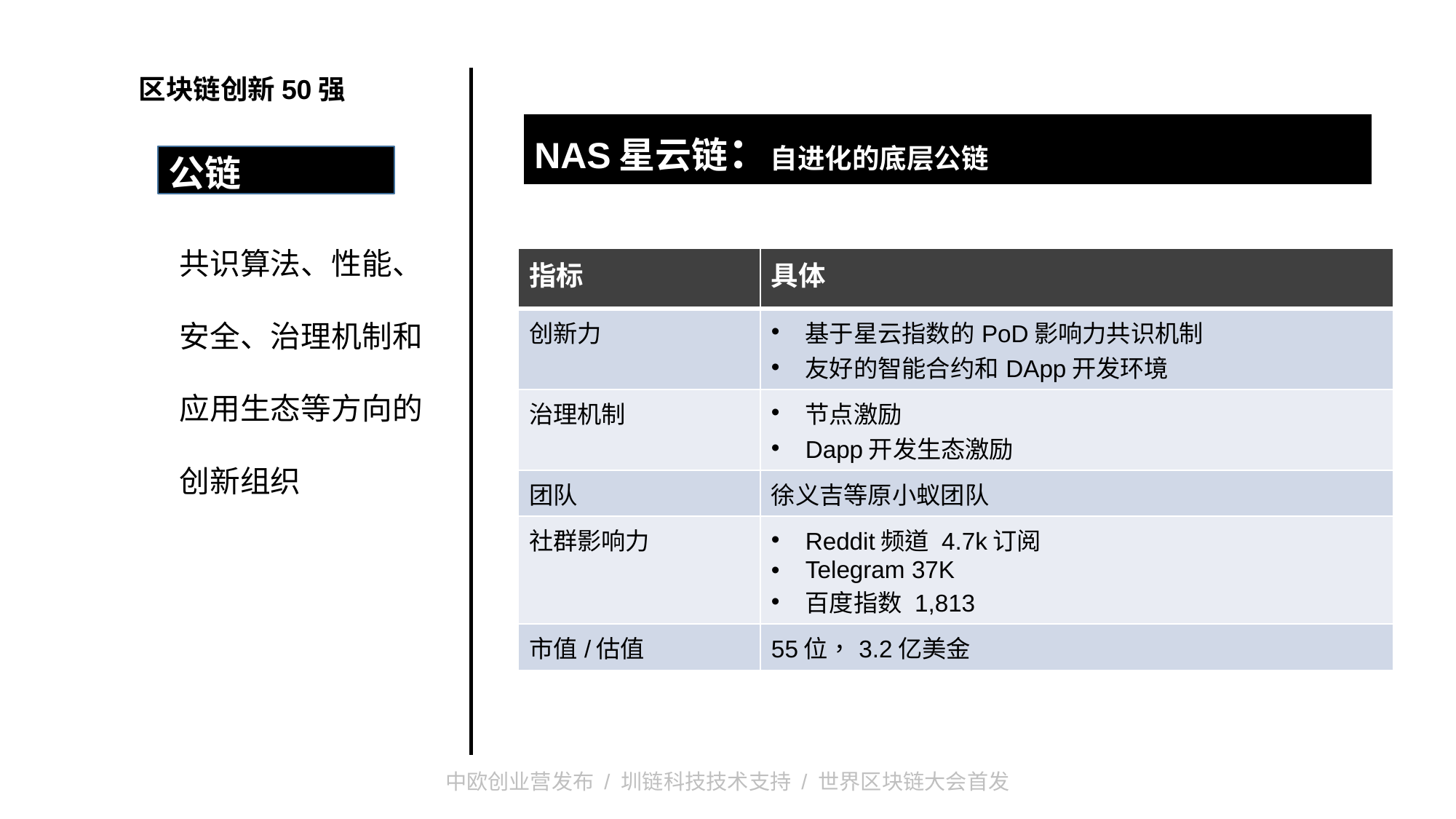

区块链创新50强
| NAS星云链：自进化的底层公链 |
| --- |
|  |
公链
共识算法、性能、
安全、治理机制和
应用生态等方向的
创新组织
| 指标 | 具体 |
| --- | --- |
| 创新力 | 基于星云指数的PoD影响力共识机制 友好的智能合约和DApp开发环境 |
| 治理机制 | 节点激励 Dapp开发生态激励 |
| 团队 | 徐义吉等原小蚁团队 |
| 社群影响力 | Reddit频道 4.7k订阅 Telegram 37K 百度指数 1,813 |
| 市值/估值 | 55位，3.2亿美金 |
中欧创业营发布 / 圳链科技技术支持 / 世界区块链大会首发